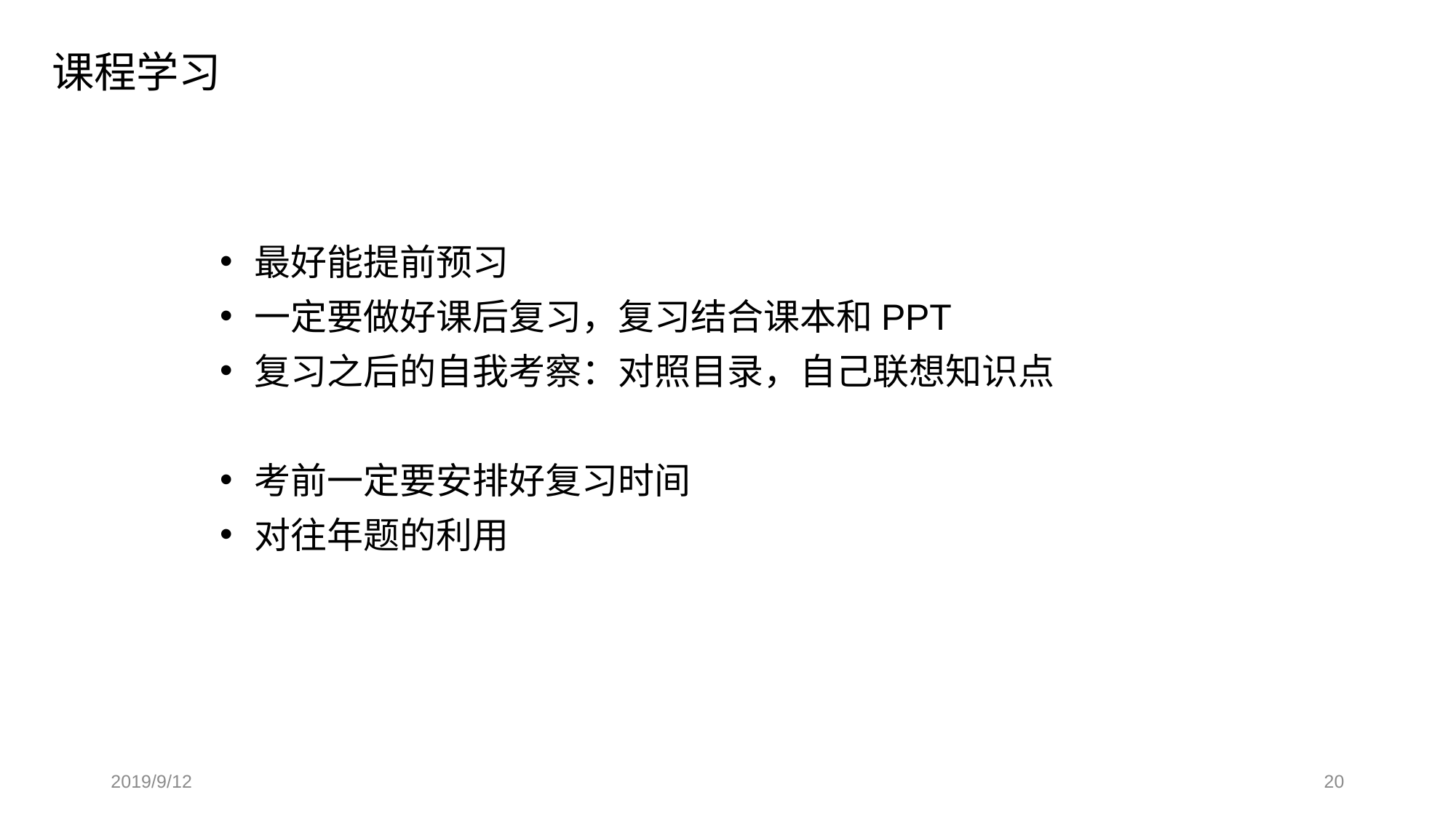

课程学习
最好能提前预习
一定要做好课后复习，复习结合课本和PPT
复习之后的自我考察：对照目录，自己联想知识点

考前一定要安排好复习时间
对往年题的利用
2019/9/12
20